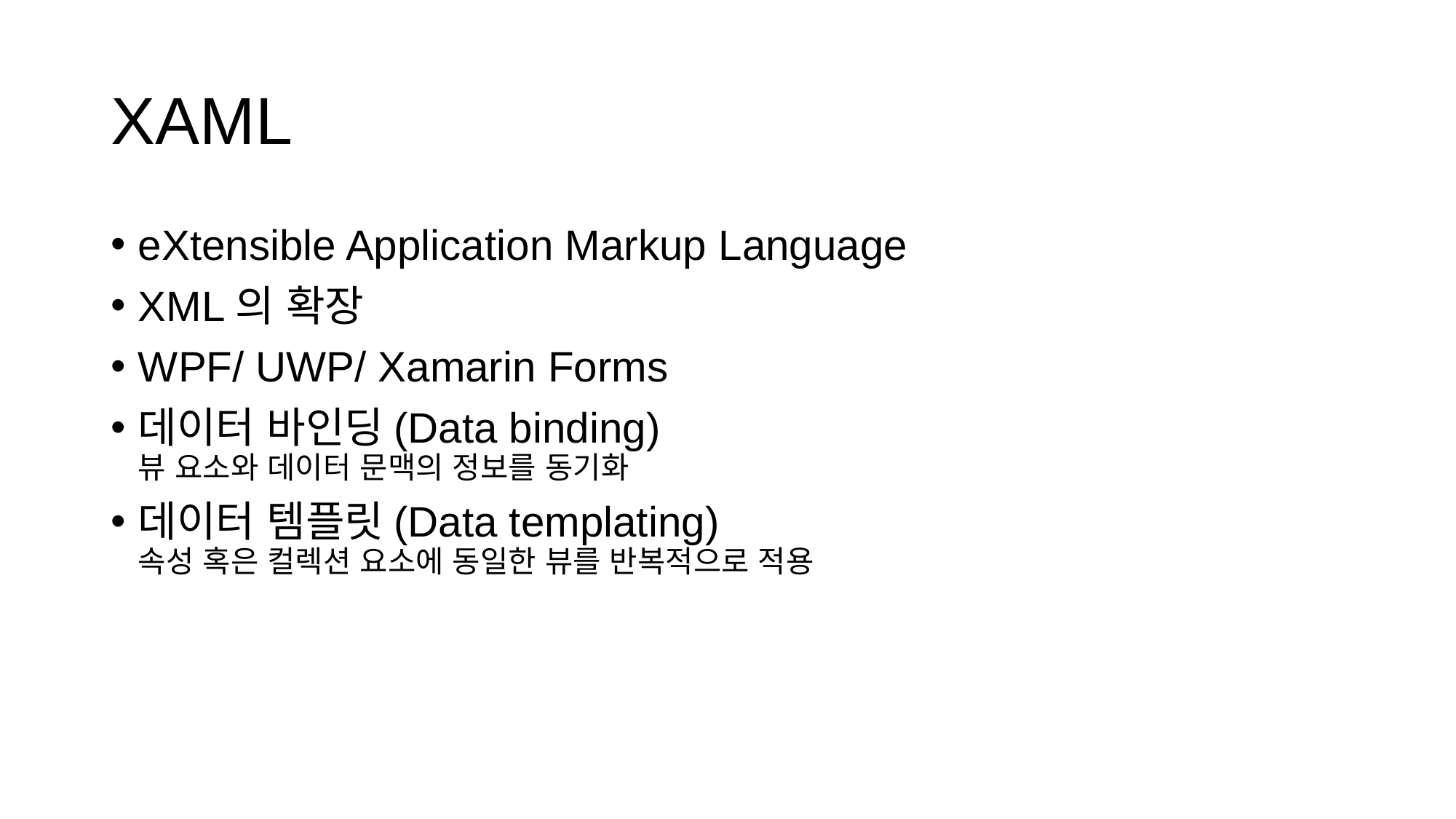

# XAML
eXtensible Application Markup Language
XML의 확장
WPF/ UWP/ Xamarin Forms
데이터 바인딩(Data binding)
뷰 요소와 데이터 문맥의 정보를 동기화
데이터 템플릿(Data templating)
속성 혹은 컬렉션 요소에 동일한 뷰를 반복적으로 적용